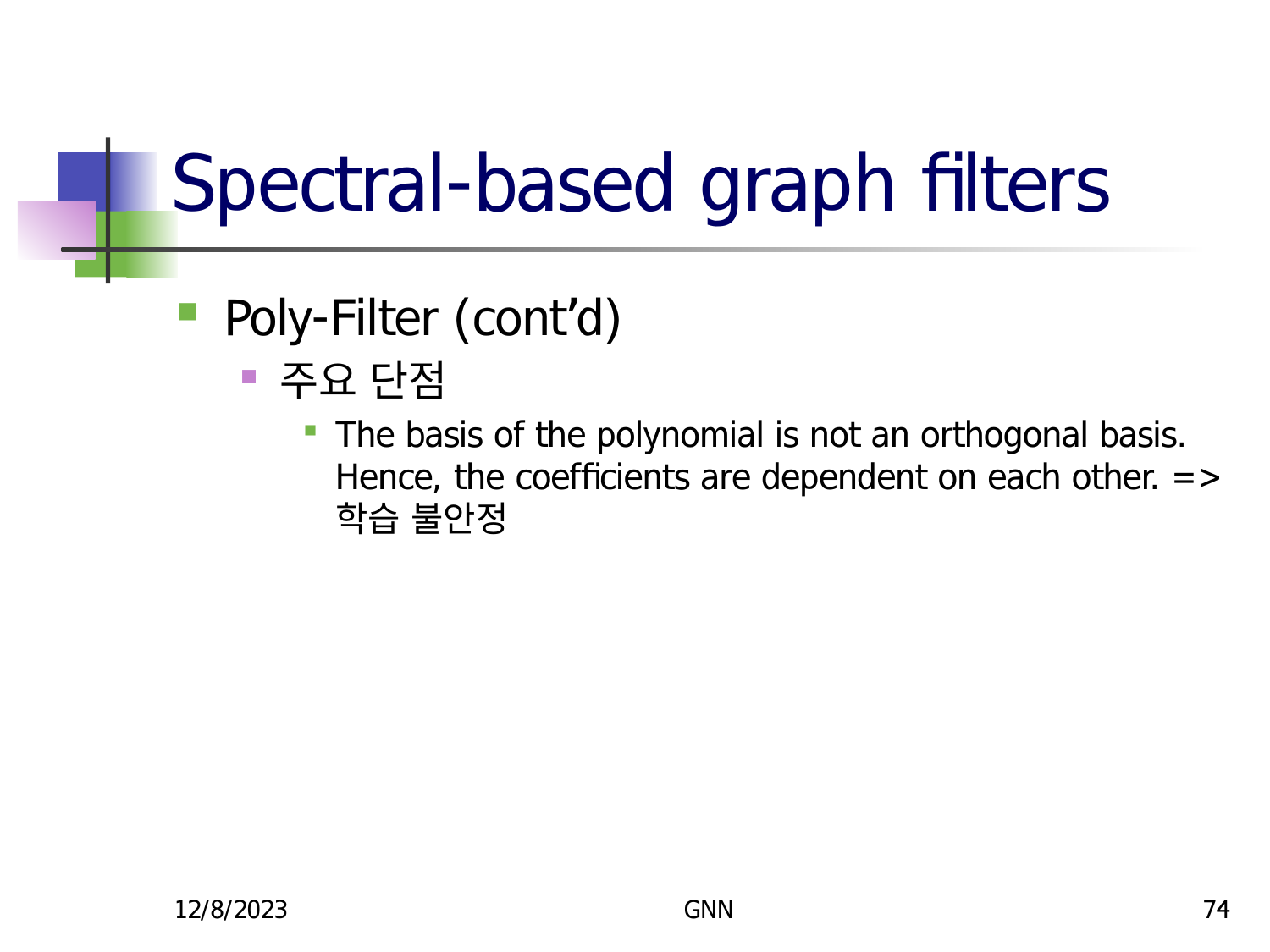

# Spectral-based graph filters
Poly-Filter (cont’d)
주요 단점
The basis of the polynomial is not an orthogonal basis. Hence, the coefficients are dependent on each other. => 학습 불안정

12/8/2023
GNN
74